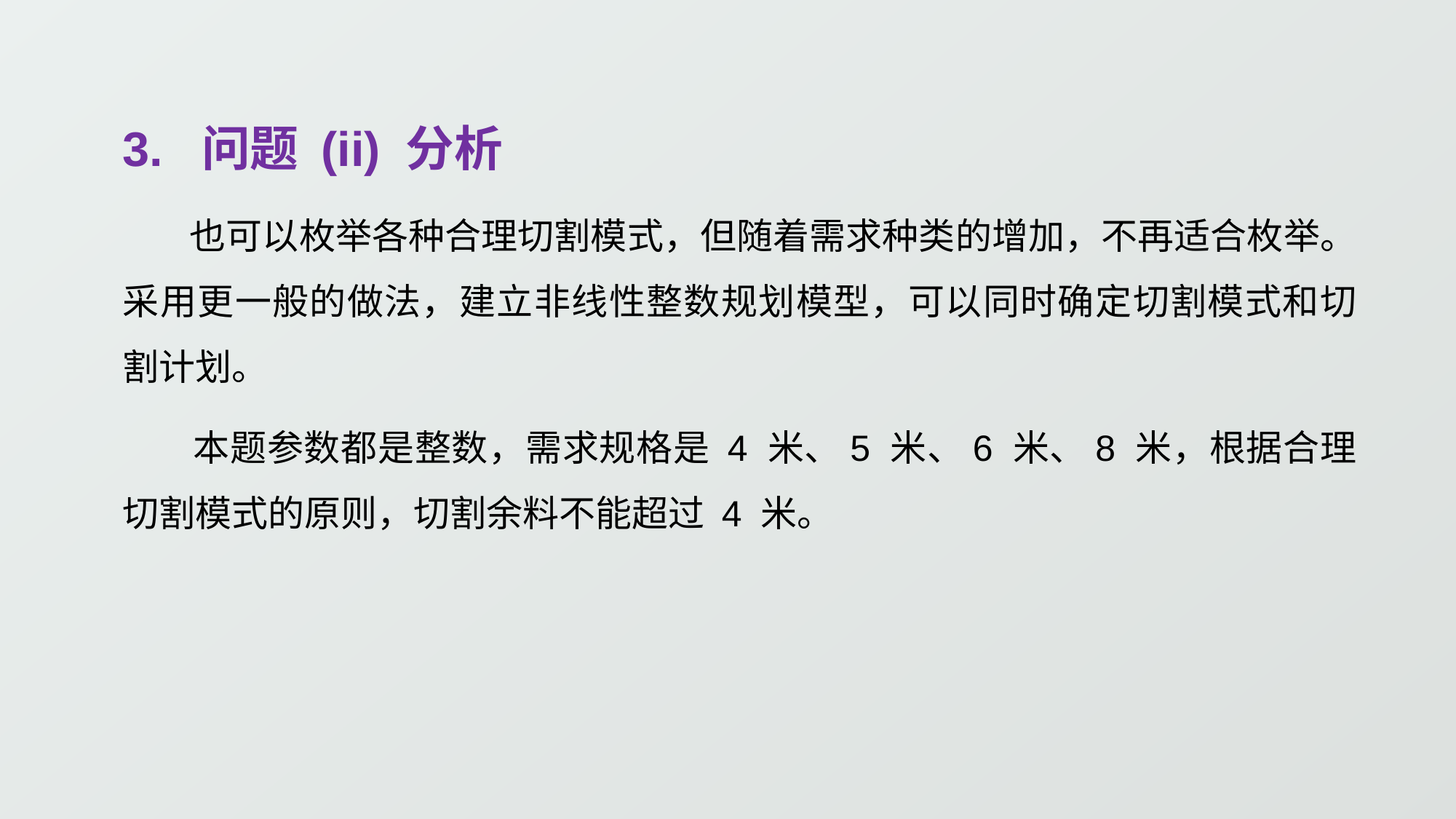

3.  问题 (ii) 分析
       也可以枚举各种合理切割模式，但随着需求种类的增加，不再适合枚举。采用更一般的做法，建立非线性整数规划模型，可以同时确定切割模式和切割计划。
       本题参数都是整数，需求规格是 4 米、5 米、6 米、8 米，根据合理切割模式的原则，切割余料不能超过 4 米。